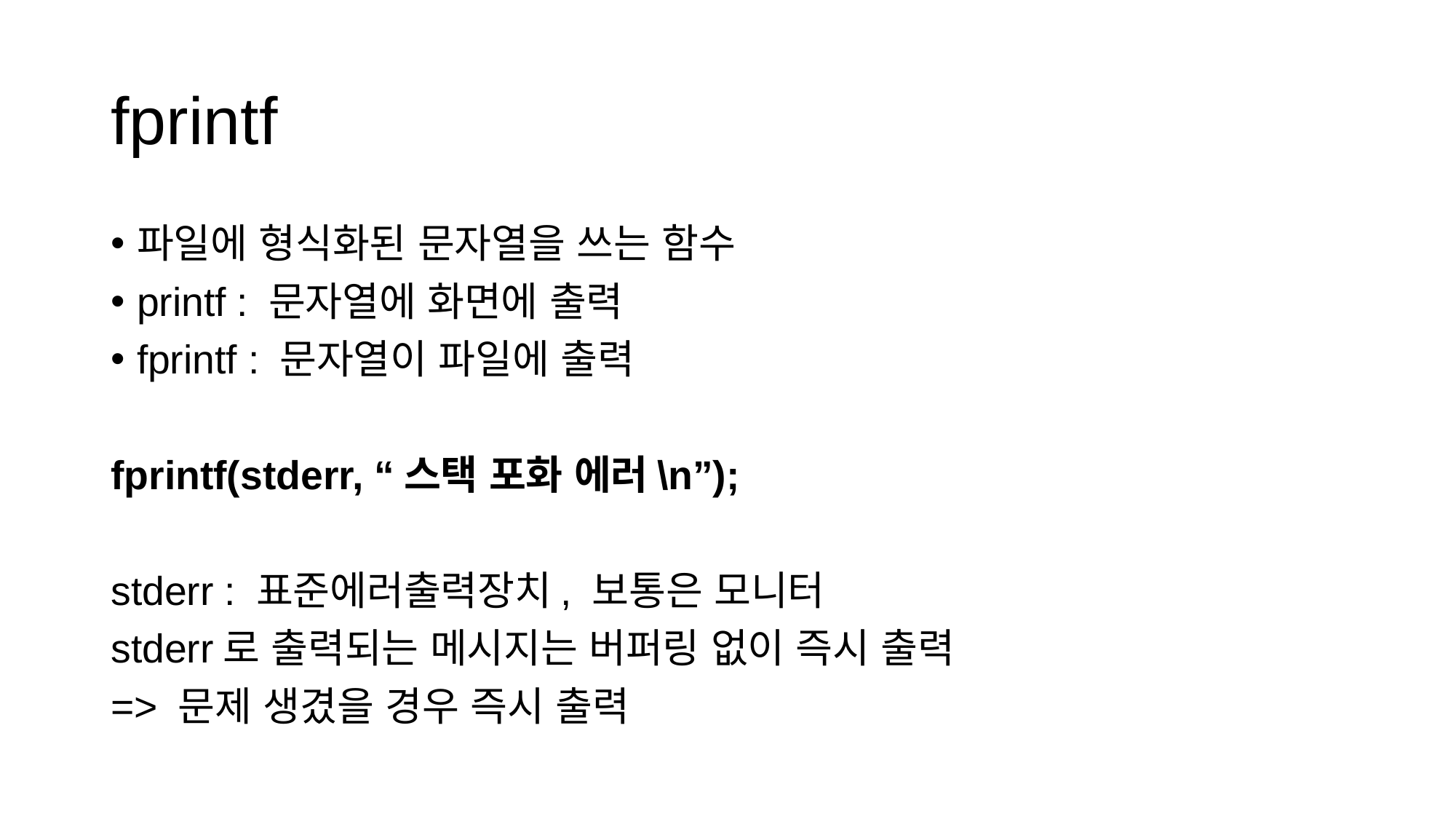

# fprintf
파일에 형식화된 문자열을 쓰는 함수
printf : 문자열에 화면에 출력
fprintf : 문자열이 파일에 출력

fprintf(stderr, “스택 포화 에러\n”);

stderr : 표준에러출력장치, 보통은 모니터
stderr로 출력되는 메시지는 버퍼링 없이 즉시 출력
=> 문제 생겼을 경우 즉시 출력